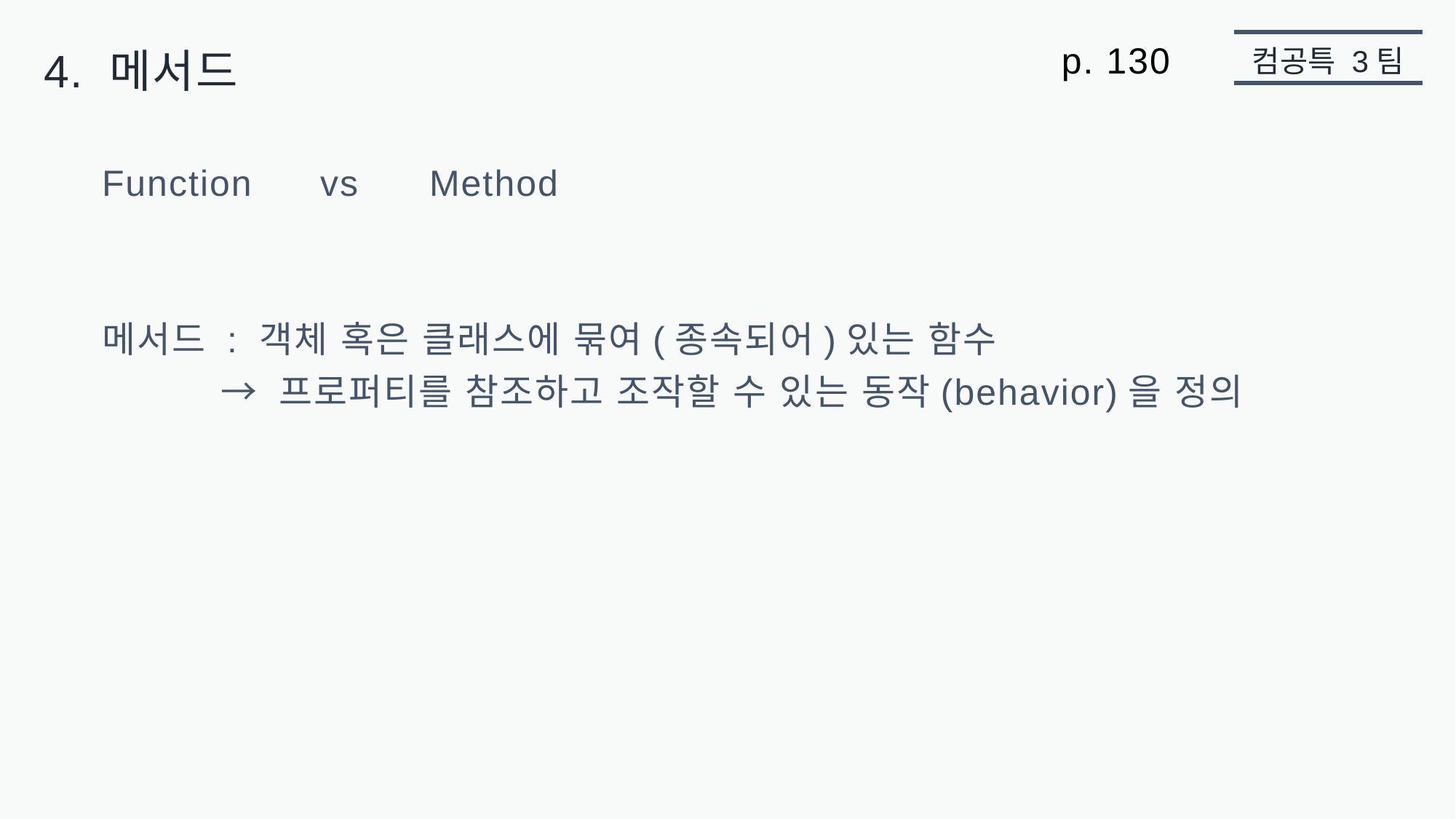

p. 130
4. 메서드
컴공특 3팀
Function	vs	Method
메서드 : 객체 혹은 클래스에 묶여(종속되어)있는 함수
	 → 프로퍼티를 참조하고 조작할 수 있는 동작(behavior)을 정의